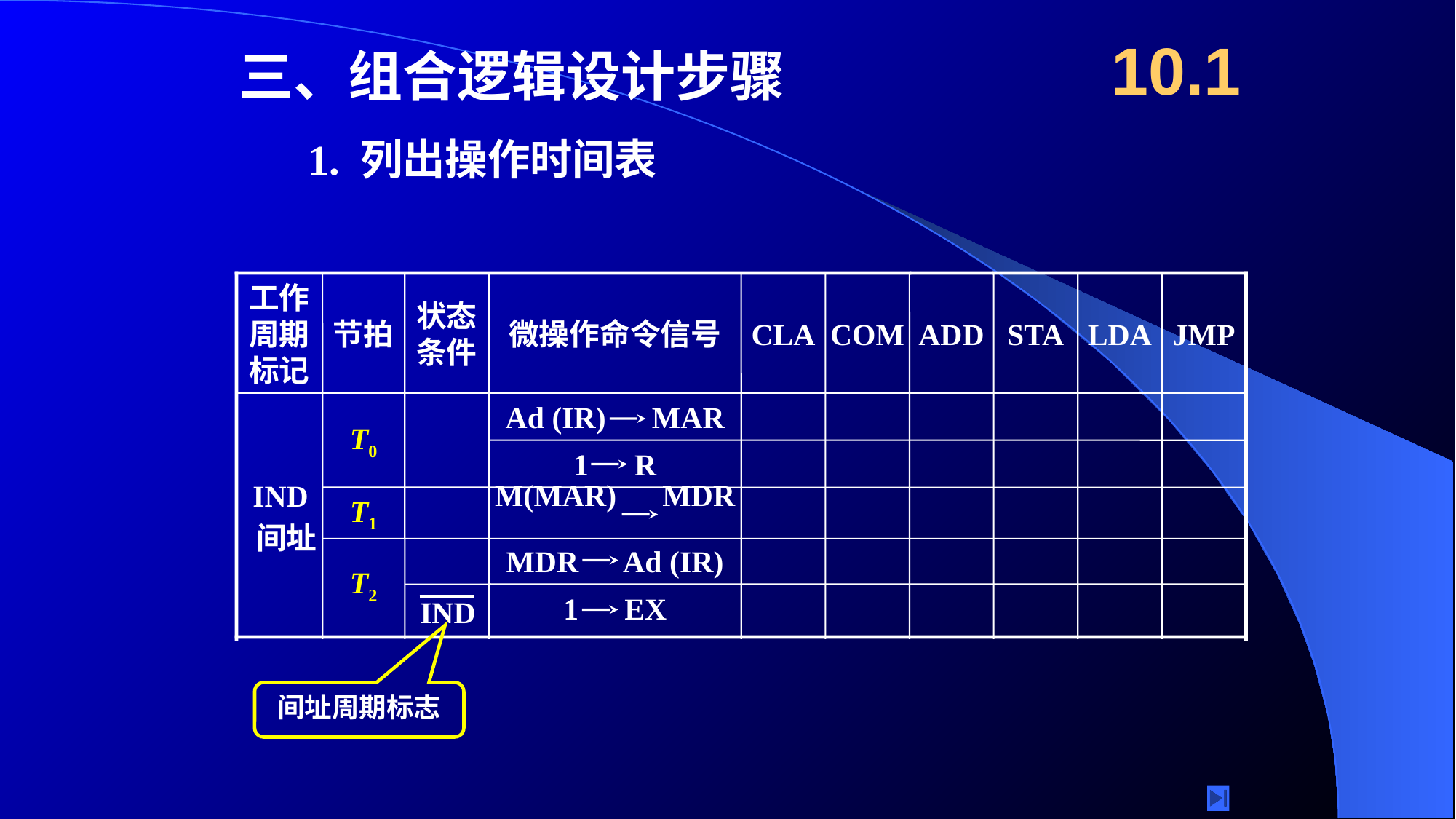

10.1
三、组合逻辑设计步骤
1. 列出操作时间表
工作周期标记

节拍
状态条件
微操作命令信号
CLA
COM
ADD
STA
LDA
JMP
  IND
 间址
T0
Ad (IR)      MAR

1      R

T1
T2

M(MAR)      MDR

MDR      Ad (IR)

1      EX

IND

间址周期标志